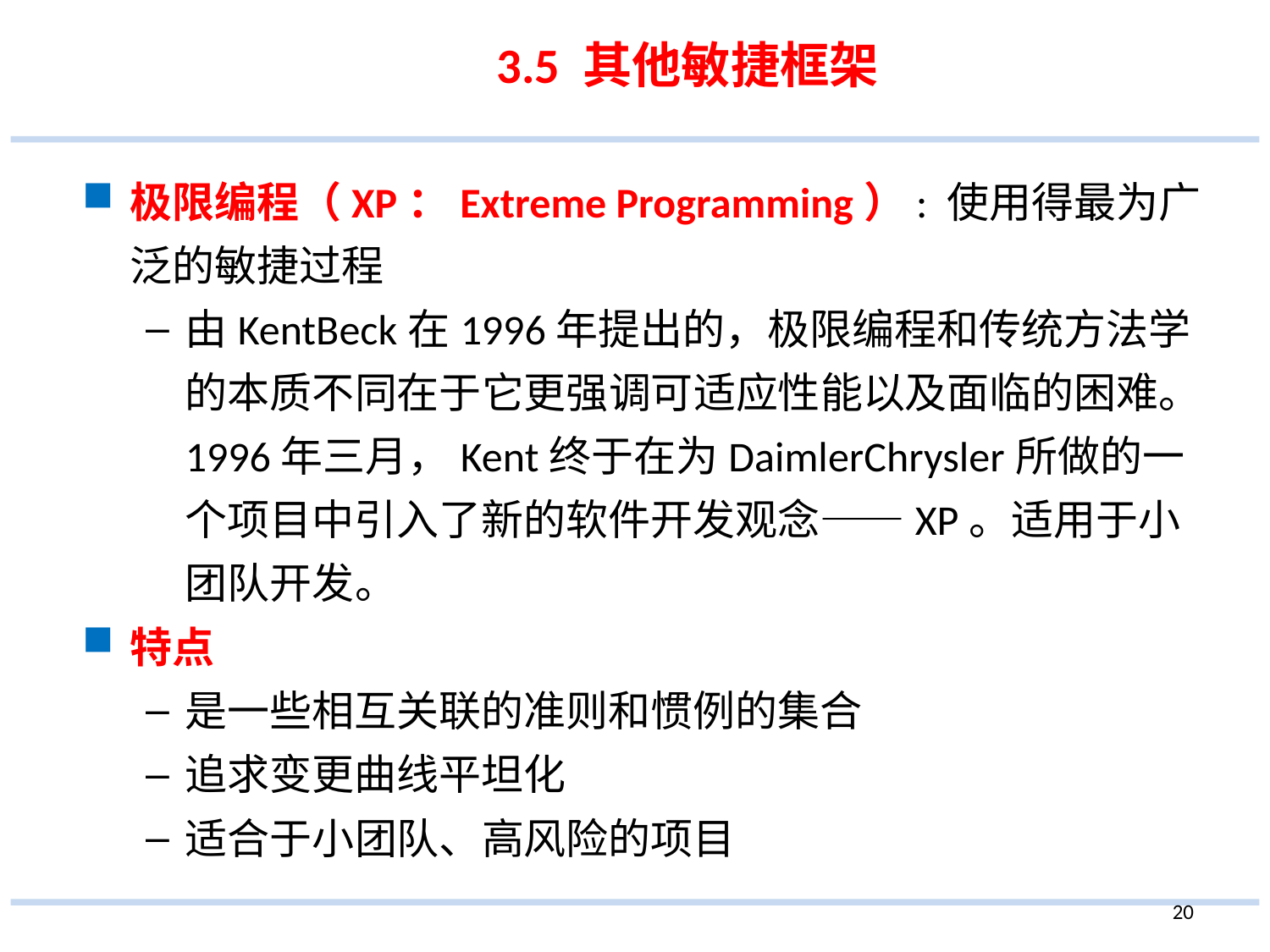

# 3.5 其他敏捷框架
极限编程（XP：Extreme Programming）: 使用得最为广泛的敏捷过程
由KentBeck在1996年提出的，极限编程和传统方法学的本质不同在于它更强调可适应性能以及面临的困难。1996年三月，Kent终于在为DaimlerChrysler所做的一个项目中引入了新的软件开发观念——XP。适用于小团队开发。
特点
是一些相互关联的准则和惯例的集合
追求变更曲线平坦化
适合于小团队、高风险的项目
20